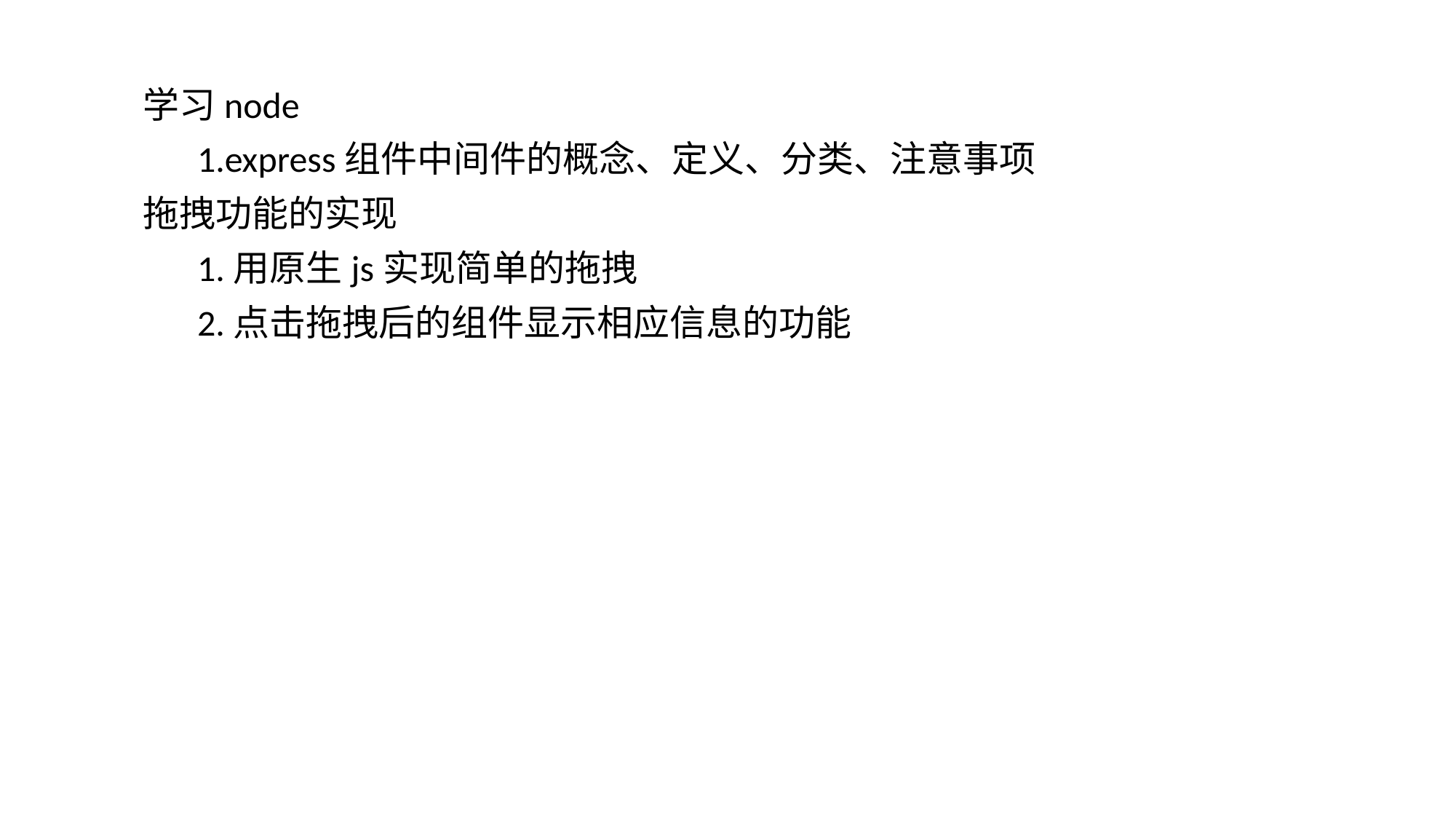

学习node
1.express组件中间件的概念、定义、分类、注意事项
拖拽功能的实现
1.用原生js实现简单的拖拽
2.点击拖拽后的组件显示相应信息的功能